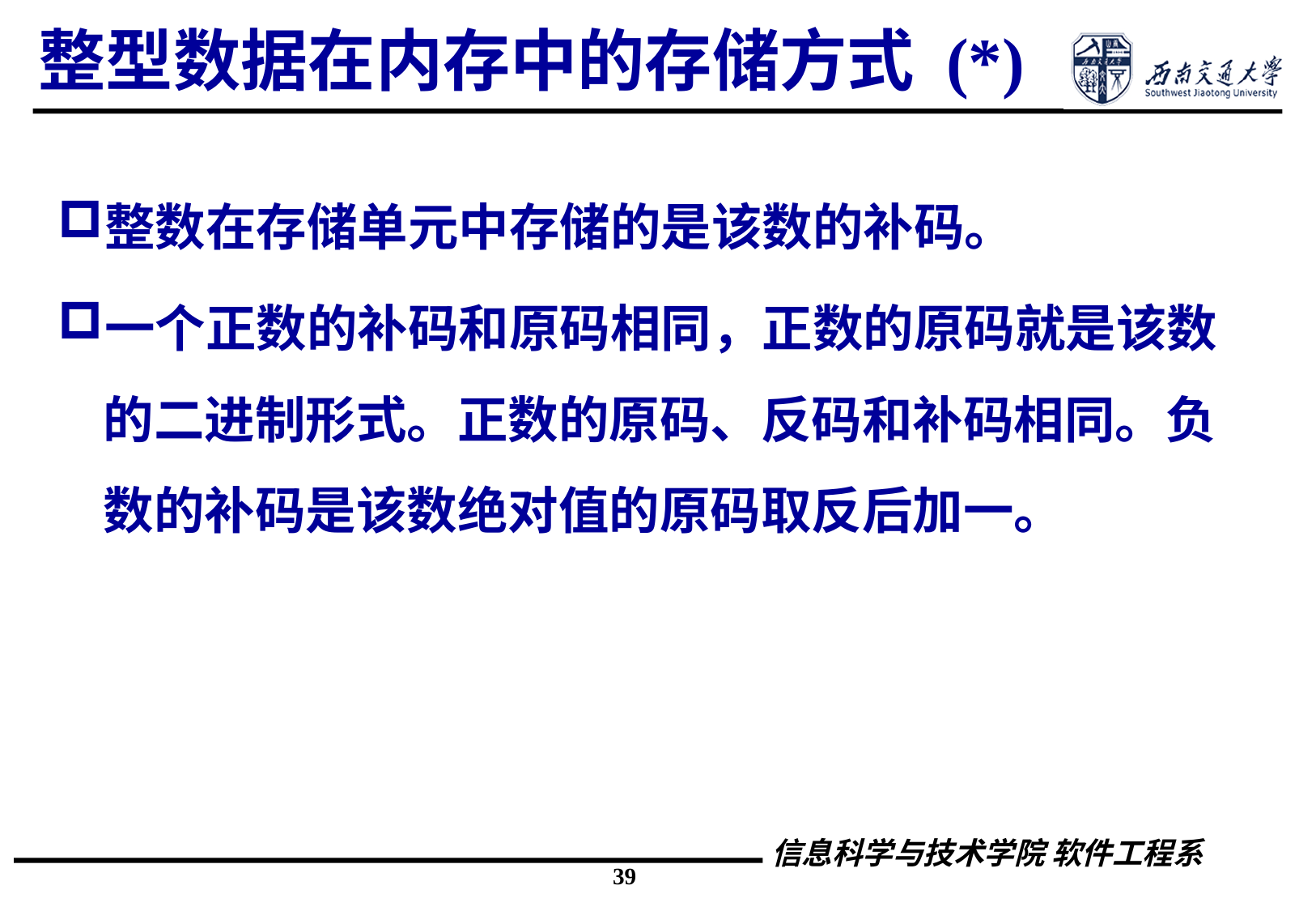

# 整型数据在内存中的存储方式 (*)
整数在存储单元中存储的是该数的补码。
一个正数的补码和原码相同，正数的原码就是该数的二进制形式。正数的原码、反码和补码相同。负数的补码是该数绝对值的原码取反后加一。
39